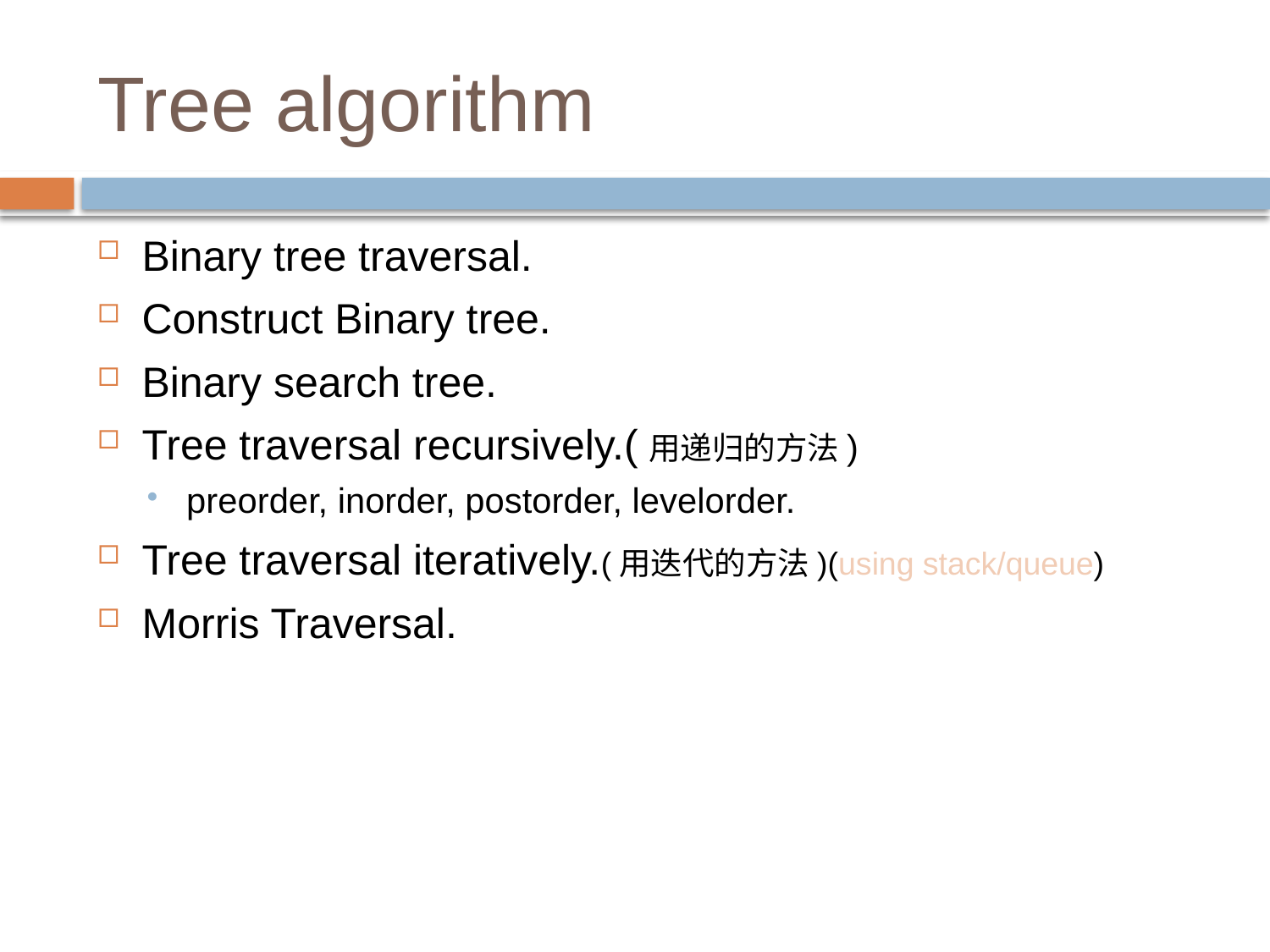

# Tree algorithm
Binary tree traversal.
Construct Binary tree.
Binary search tree.
Tree traversal recursively.(用递归的方法)
preorder, inorder, postorder, levelorder.
Tree traversal iteratively.(用迭代的方法)(using stack/queue)
Morris Traversal.